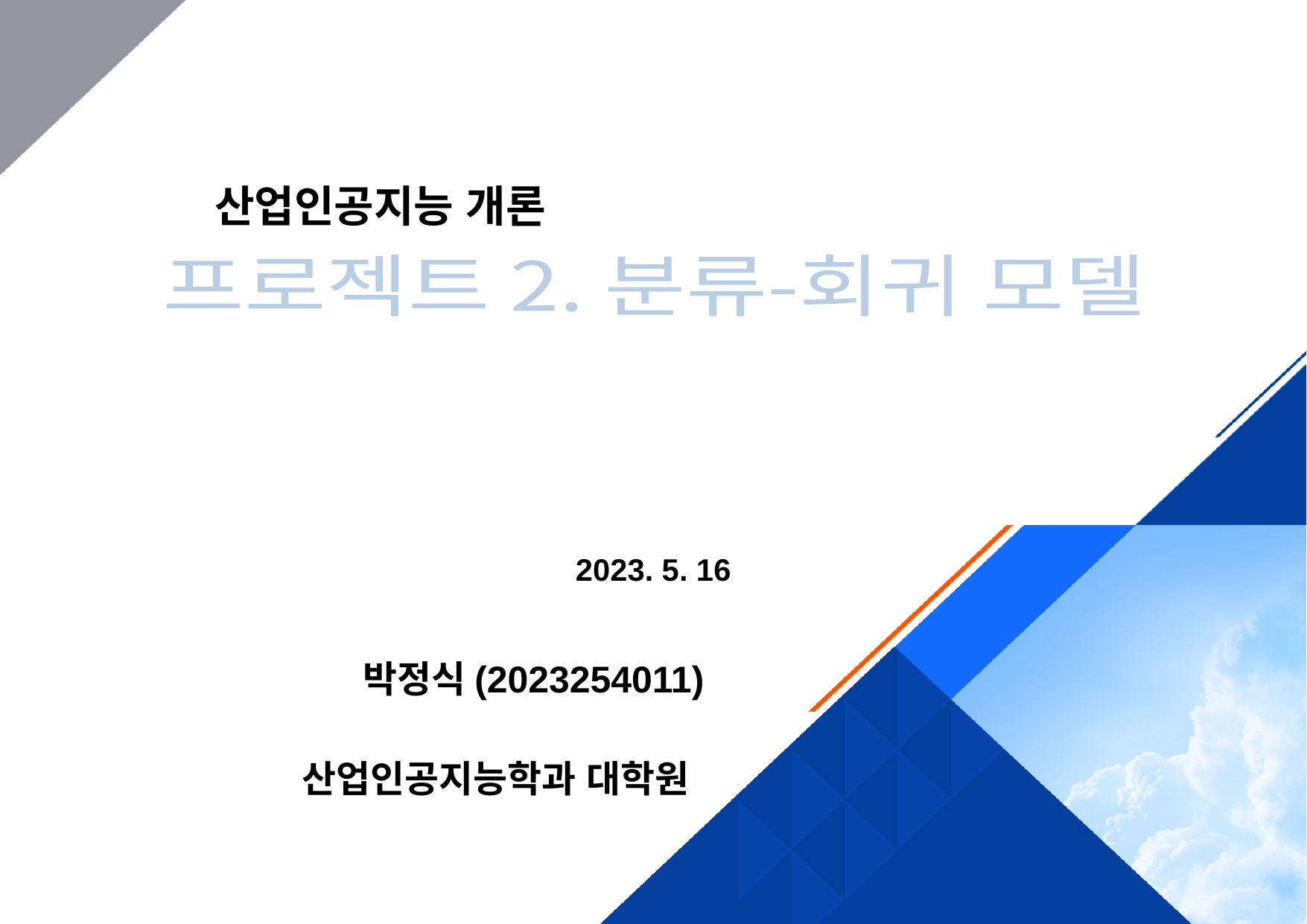

산업인공지능 개론
프로젝트 2. 분류-회귀 모델
2023. 5. 16
박정식(2023254011)
산업인공지능학과 대학원